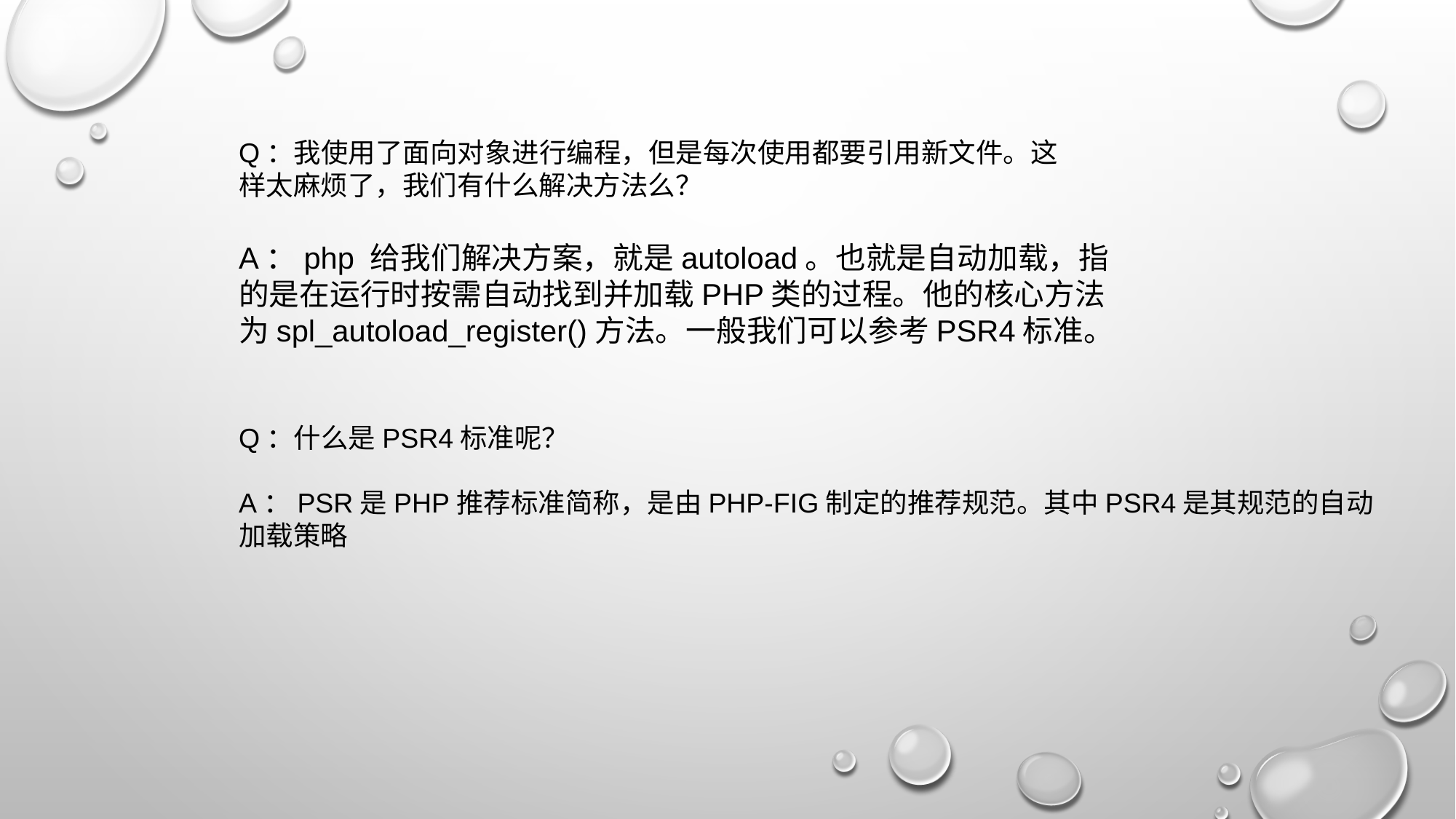

Q：我使用了面向对象进行编程，但是每次使用都要引用新文件。这样太麻烦了，我们有什么解决方法么？
A：php 给我们解决方案，就是autoload。也就是自动加载，指的是在运行时按需自动找到并加载PHP类的过程。他的核心方法为spl_autoload_register()方法。一般我们可以参考PSR4标准。
Q：什么是PSR4标准呢？
A：PSR是PHP推荐标准简称，是由PHP-FIG制定的推荐规范。其中PSR4是其规范的自动加载策略